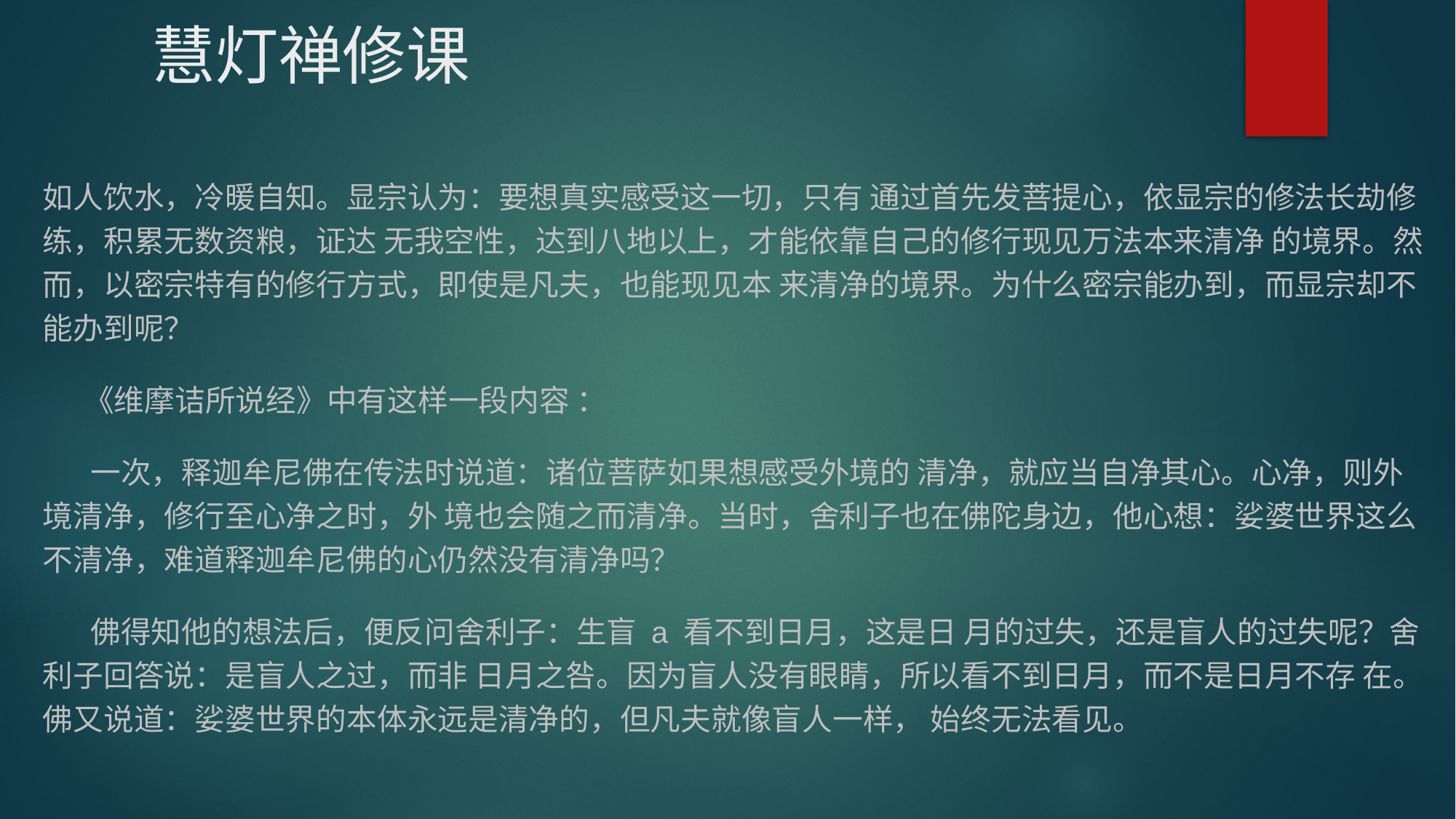

慧灯禅修课

如人饮水，冷暖自知。显宗认为：要想真实感受这一切，只有 通过首先发菩提心，依显宗的修法长劫修练，积累无数资粮，证达 无我空性，达到八地以上，才能依靠自己的修行现见万法本来清净 的境界。然而，以密宗特有的修行方式，即使是凡夫，也能现见本 来清净的境界。为什么密宗能办到，而显宗却不能办到呢？
     《维摩诘所说经》中有这样一段内容 ：
      一次，释迦牟尼佛在传法时说道：诸位菩萨如果想感受外境的 清净，就应当自净其心。心净，则外境清净，修行至心净之时，外 境也会随之而清净。当时，舍利子也在佛陀身边，他心想：娑婆世界这么不清净，难道释迦牟尼佛的心仍然没有清净吗？
      佛得知他的想法后，便反问舍利子：生盲 a 看不到日月，这是日 月的过失，还是盲人的过失呢？舍利子回答说：是盲人之过，而非 日月之咎。因为盲人没有眼睛，所以看不到日月，而不是日月不存 在。佛又说道：娑婆世界的本体永远是清净的，但凡夫就像盲人一样， 始终无法看见。